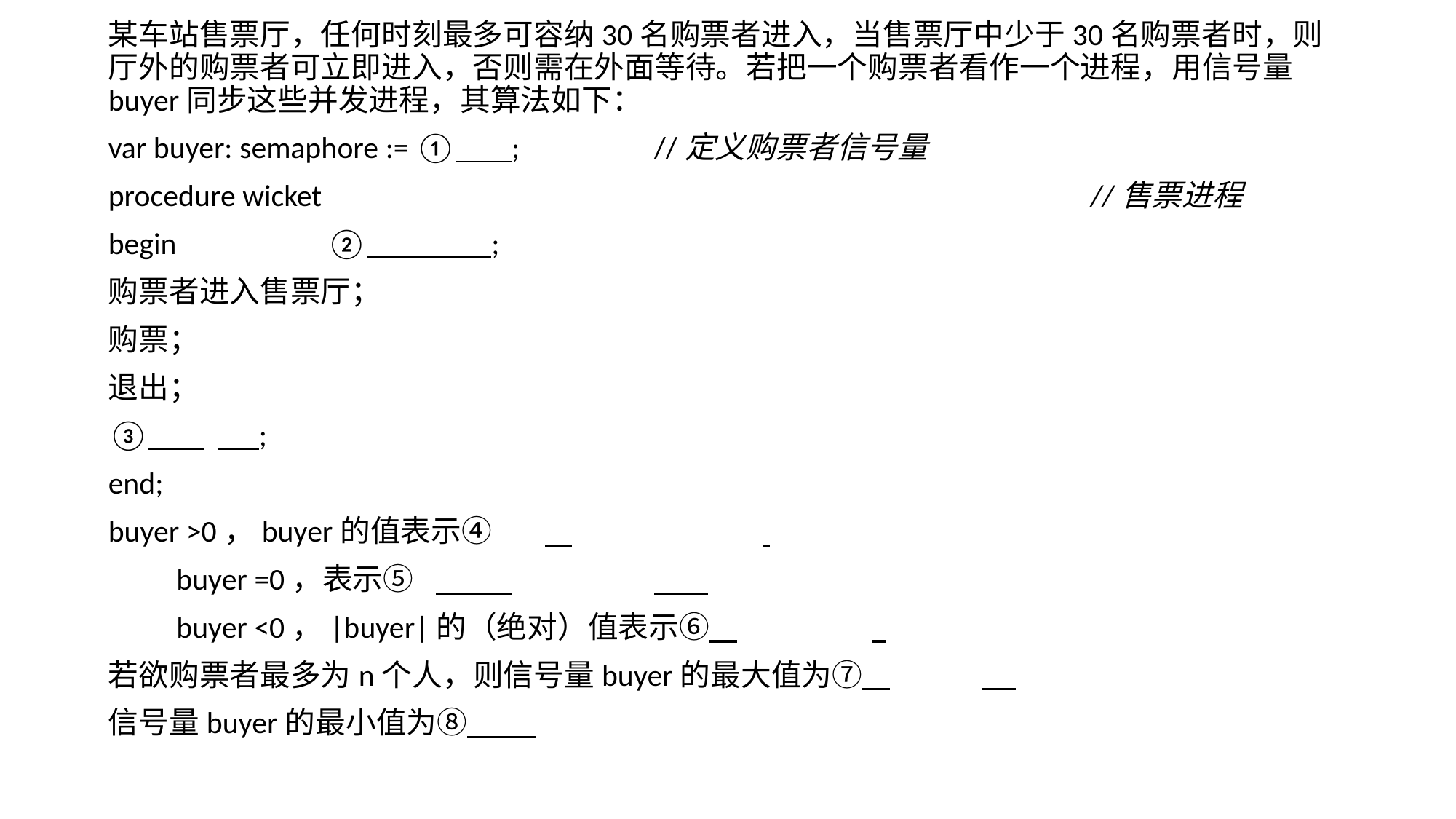

某车站售票厅，任何时刻最多可容纳30名购票者进入，当售票厅中少于30名购票者时，则厅外的购票者可立即进入，否则需在外面等待。若把一个购票者看作一个进程，用信号量buyer同步这些并发进程，其算法如下：
var buyer: semaphore := ①        ; 	  	//定义购票者信号量
procedure wicket                							//售票进程
begin		②                  ;
购票者进入售票厅；
购票；
退出；
③        	      ;
end;
buyer >0，buyer的值表示④
　　buyer =0，表示⑤
　　buyer <0，|buyer|的（绝对）值表示⑥
若欲购票者最多为n个人，则信号量buyer的最大值为⑦
信号量buyer的最小值为⑧